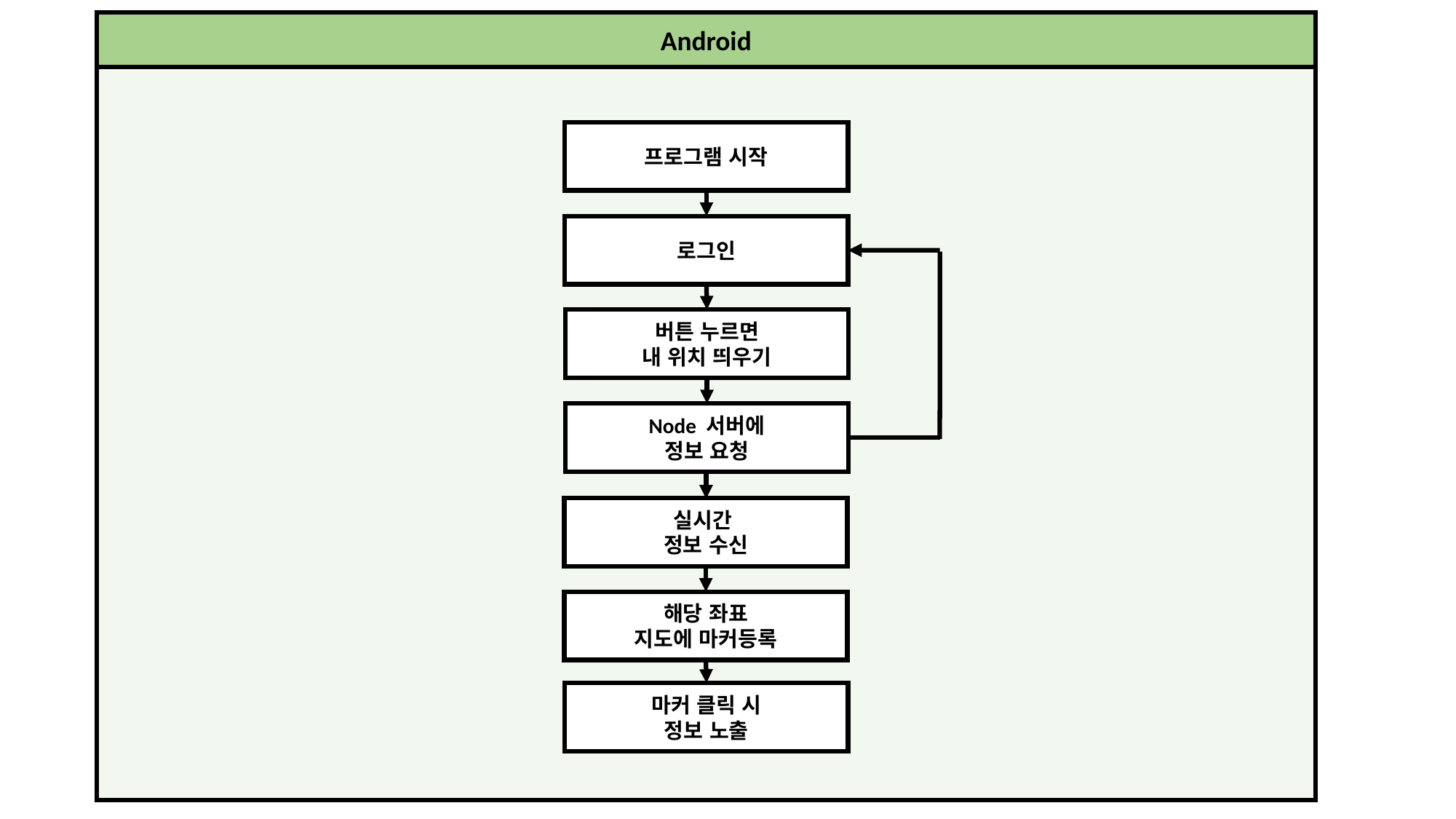

Android
프로그램 시작
로그인
버튼 누르면
내 위치 띄우기
Node 서버에
정보 요청
실시간
정보 수신
해당 좌표
지도에 마커등록
마커 클릭 시
정보 노출